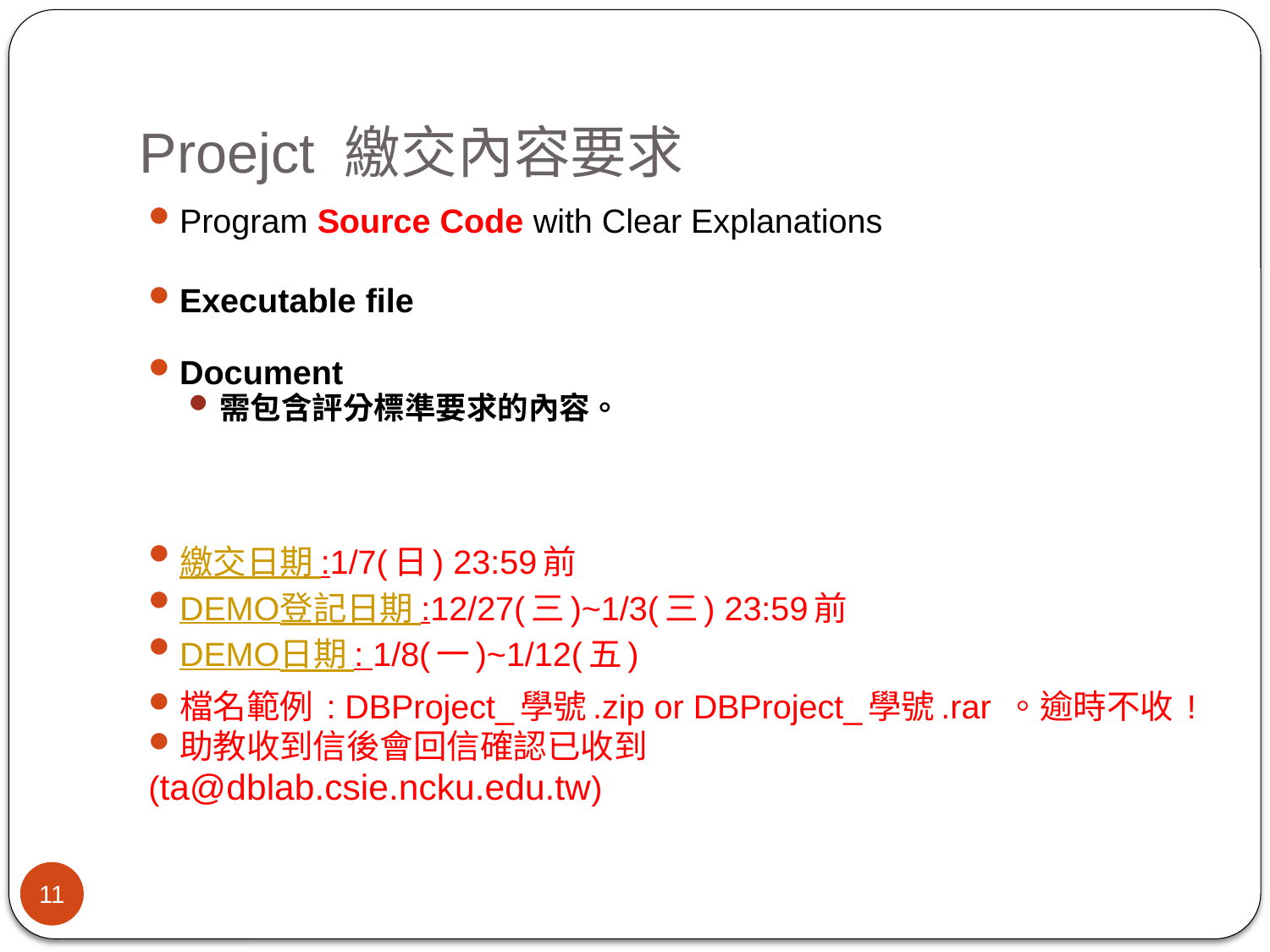

# Proejct 繳交內容要求
Program Source Code with Clear Explanations
Executable file
Document
需包含評分標準要求的內容。

繳交日期 :1/7(日) 23:59前
DEMO登記日期 :12/27(三)~1/3(三) 23:59前
DEMO日期 : 1/8(一)~1/12(五)
檔名範例 : DBProject_學號.zip or DBProject_學號.rar 。逾時不收 !
助教收到信後會回信確認已收到
	(ta@dblab.csie.ncku.edu.tw)

11